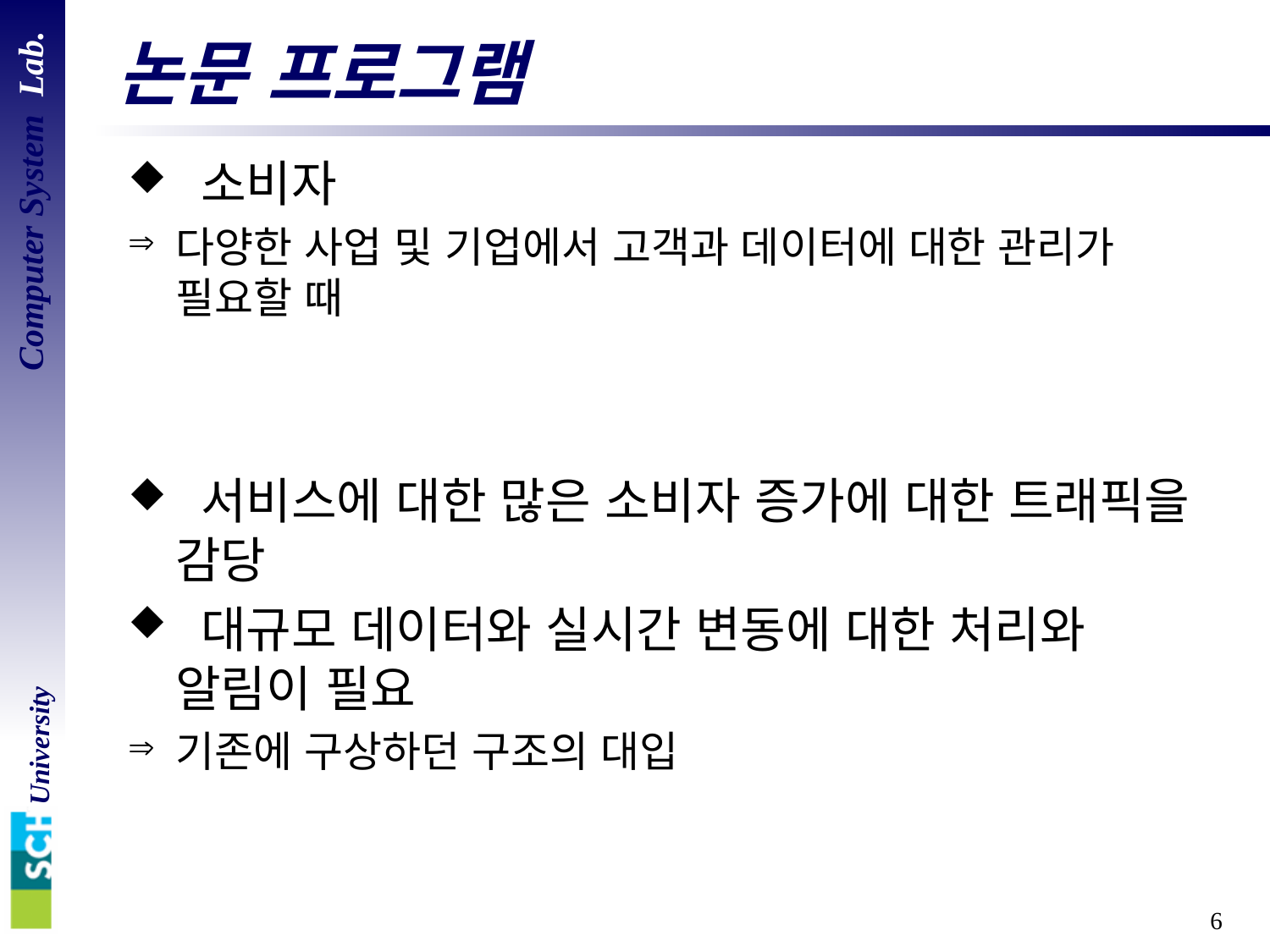

# 논문 프로그램
 소비자
다양한 사업 및 기업에서 고객과 데이터에 대한 관리가 필요할 때

 서비스에 대한 많은 소비자 증가에 대한 트래픽을 감당
 대규모 데이터와 실시간 변동에 대한 처리와 알림이 필요
기존에 구상하던 구조의 대입